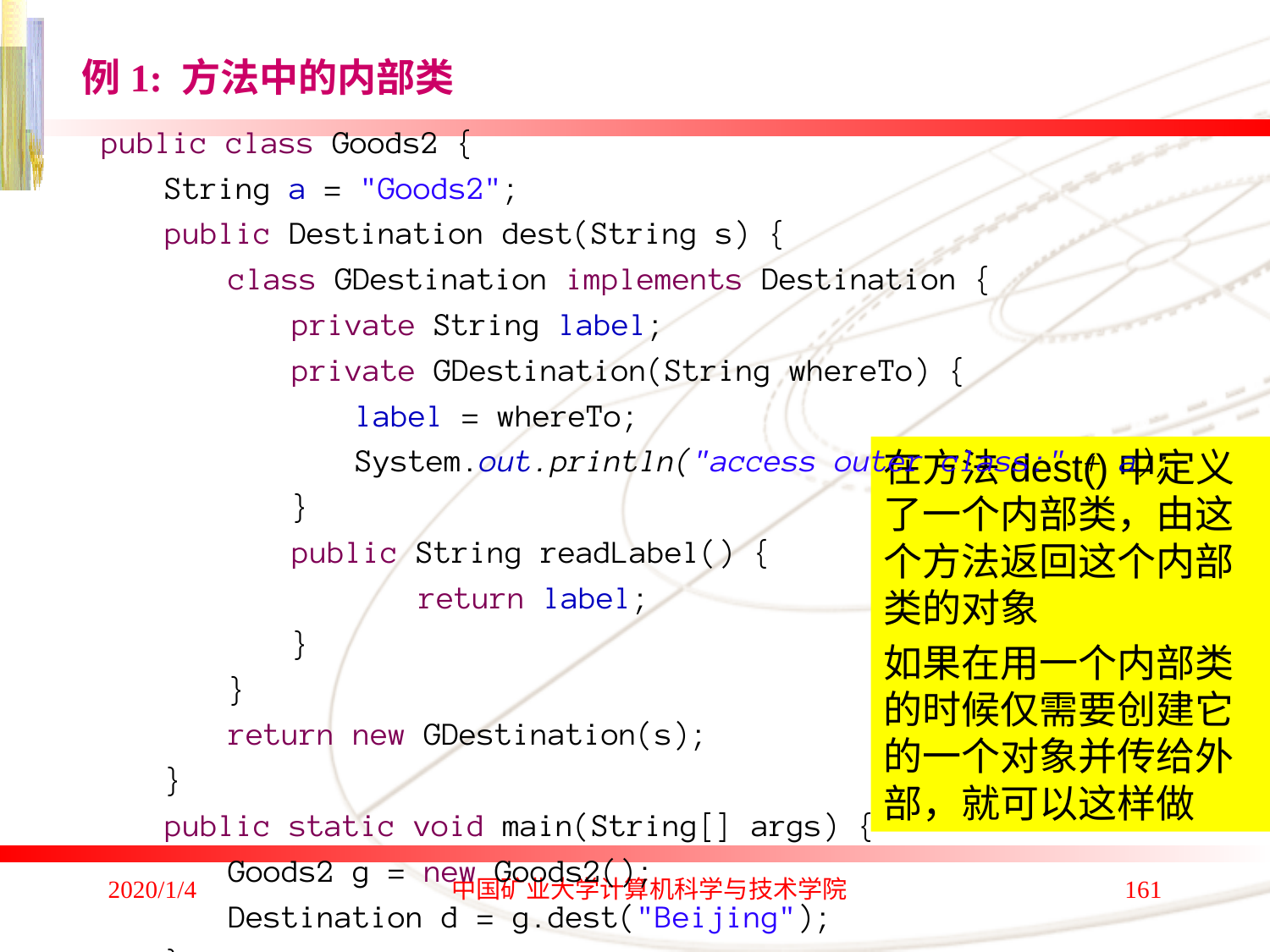

例1: 方法中的内部类
public class Goods2 {
String a = "Goods2";
public Destination dest(String s) {
class GDestination implements Destination {
private String label;
private GDestination(String whereTo) {
label = whereTo;
System.out.println("access outer class:" + a);
}
public String readLabel() {
	return label;
}
}
return new GDestination(s);
}
public static void main(String[] args) {
Goods2 g = new Goods2();
Destination d = g.dest("Beijing");
}
}

在方法dest()中定义了一个内部类，由这个方法返回这个内部类的对象
如果在用一个内部类的时候仅需要创建它的一个对象并传给外部，就可以这样做
2020/1/4
中国矿业大学计算机科学与技术学院
161